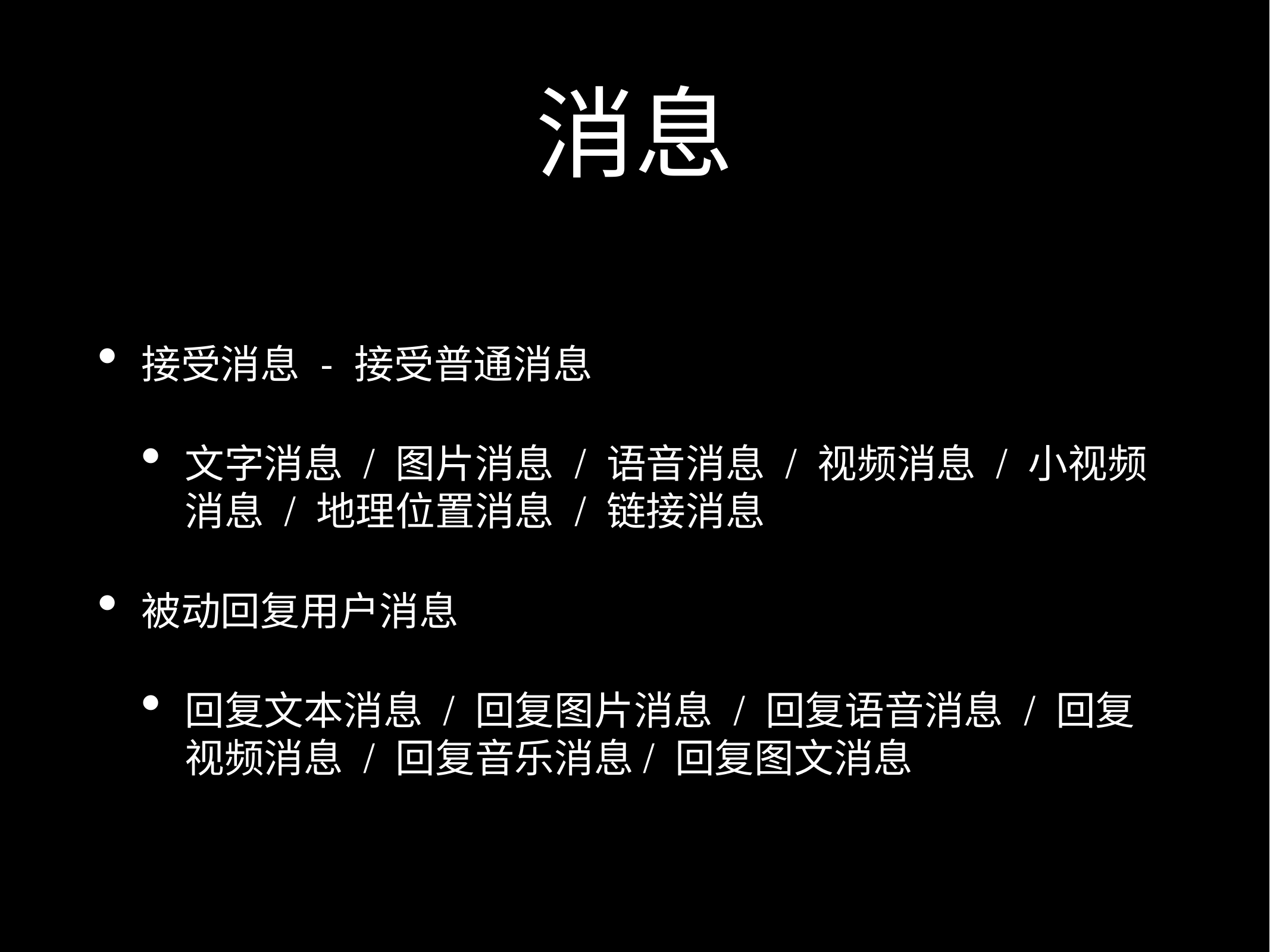

# 消息
接受消息 - 接受普通消息
文字消息 / 图片消息 / 语音消息 / 视频消息 / 小视频消息 / 地理位置消息 / 链接消息
被动回复用户消息
回复文本消息 / 回复图片消息 / 回复语音消息 / 回复视频消息 / 回复音乐消息/ 回复图文消息